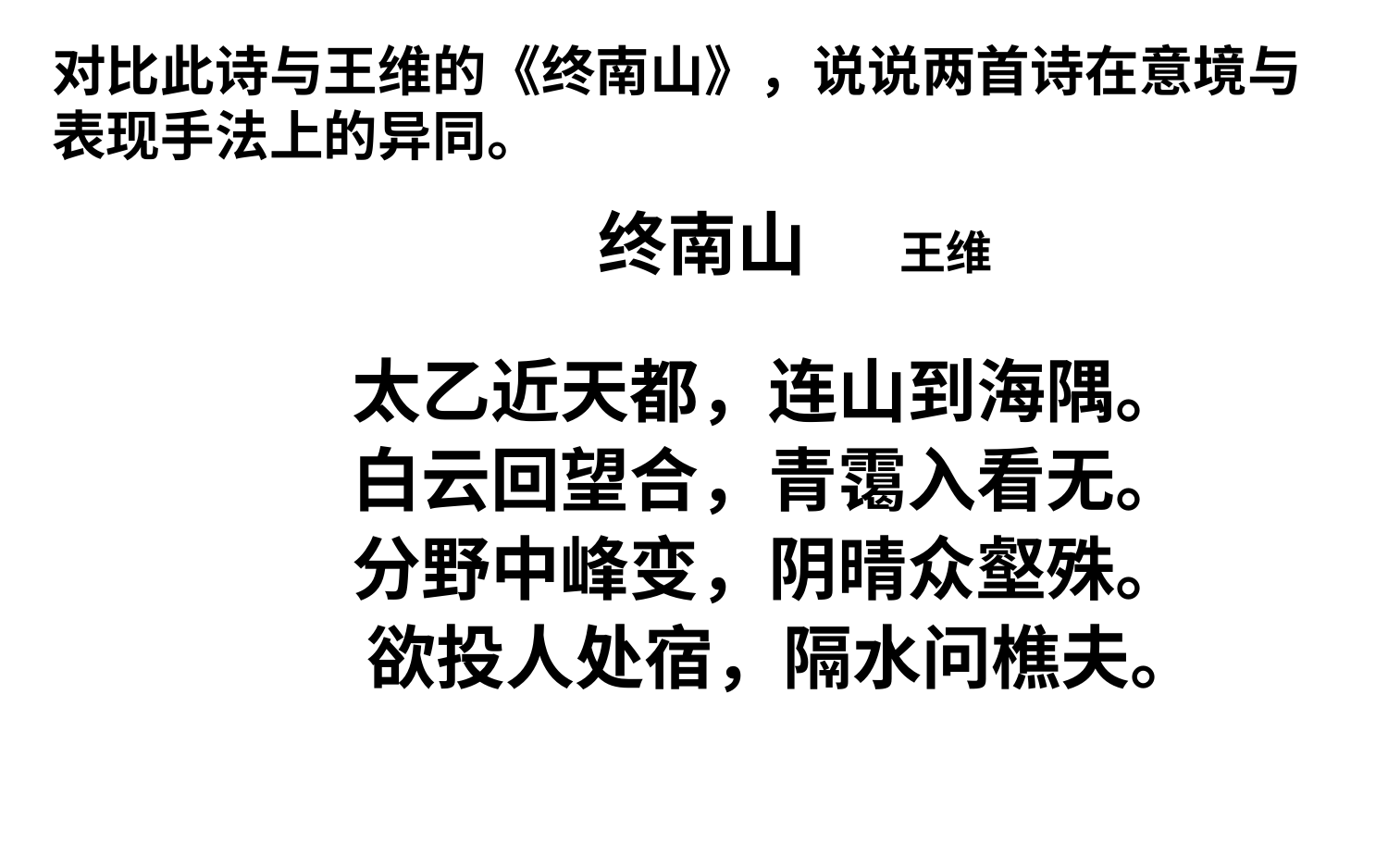

# 对比此诗与王维的《终南山》，说说两首诗在意境与表现手法上的异同。
                                    终南山      王维

                太乙近天都，连山到海隅。
                白云回望合，青霭入看无。
                分野中峰变，阴晴众壑殊。
                 欲投人处宿，隔水问樵夫。